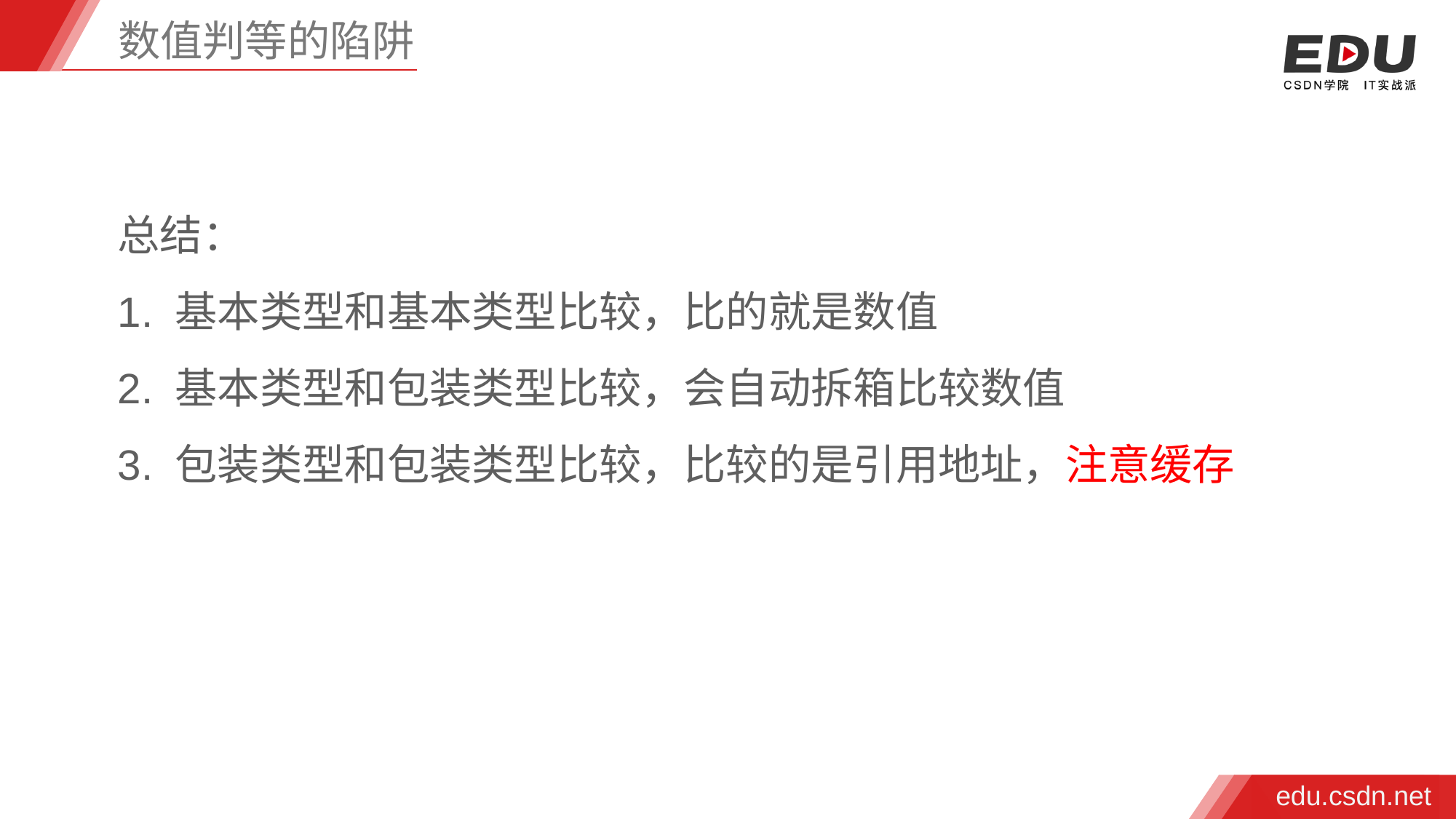

数值判等的陷阱
总结：
1. 基本类型和基本类型比较，比的就是数值
2. 基本类型和包装类型比较，会自动拆箱比较数值
3. 包装类型和包装类型比较，比较的是引用地址，注意缓存